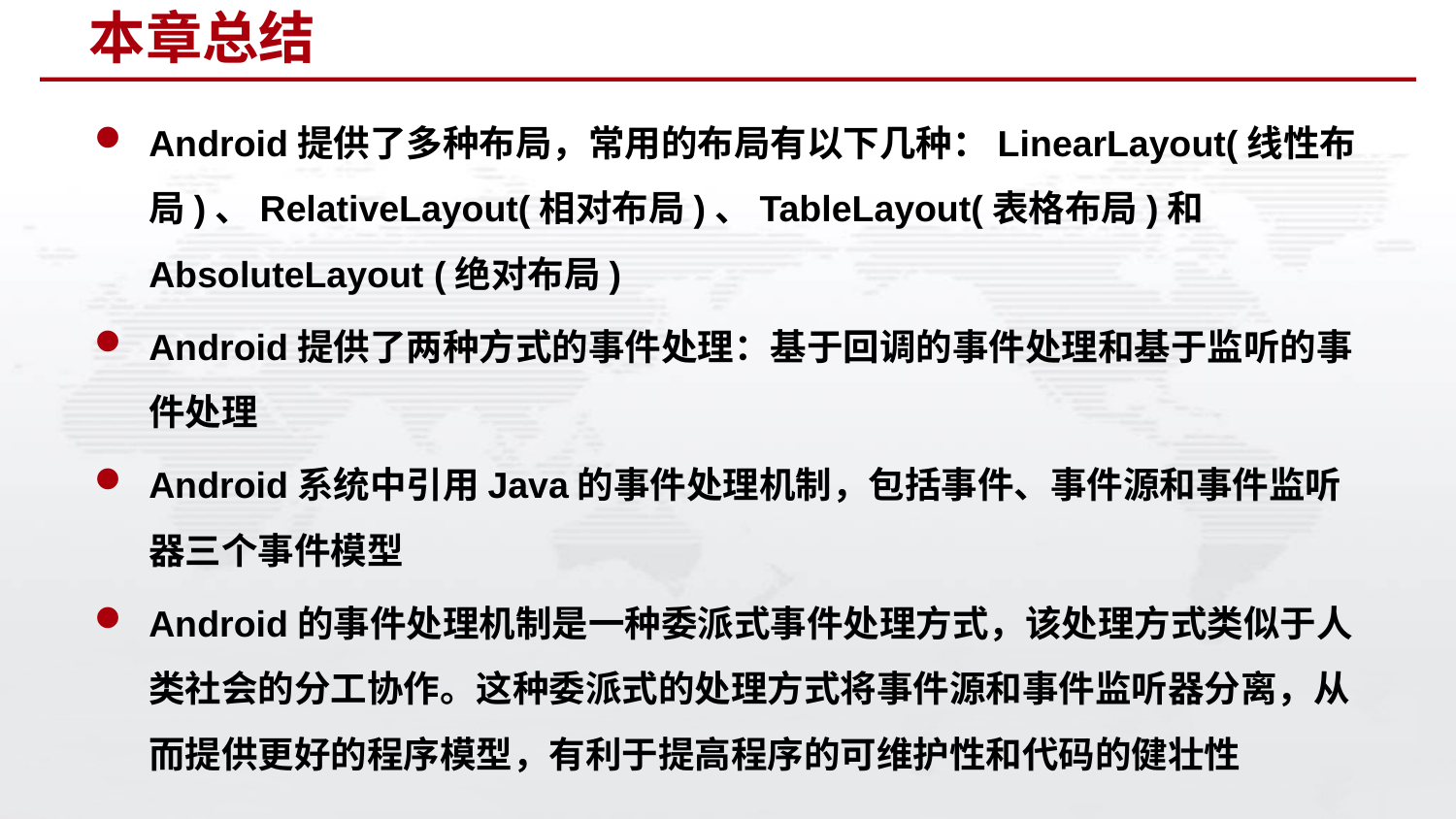

# 本章总结
Android提供了多种布局，常用的布局有以下几种：LinearLayout(线性布局)、RelativeLayout(相对布局)、TableLayout(表格布局)和AbsoluteLayout (绝对布局)
Android提供了两种方式的事件处理：基于回调的事件处理和基于监听的事件处理
Android系统中引用Java的事件处理机制，包括事件、事件源和事件监听器三个事件模型
Android的事件处理机制是一种委派式事件处理方式，该处理方式类似于人类社会的分工协作。这种委派式的处理方式将事件源和事件监听器分离，从而提供更好的程序模型，有利于提高程序的可维护性和代码的健壮性